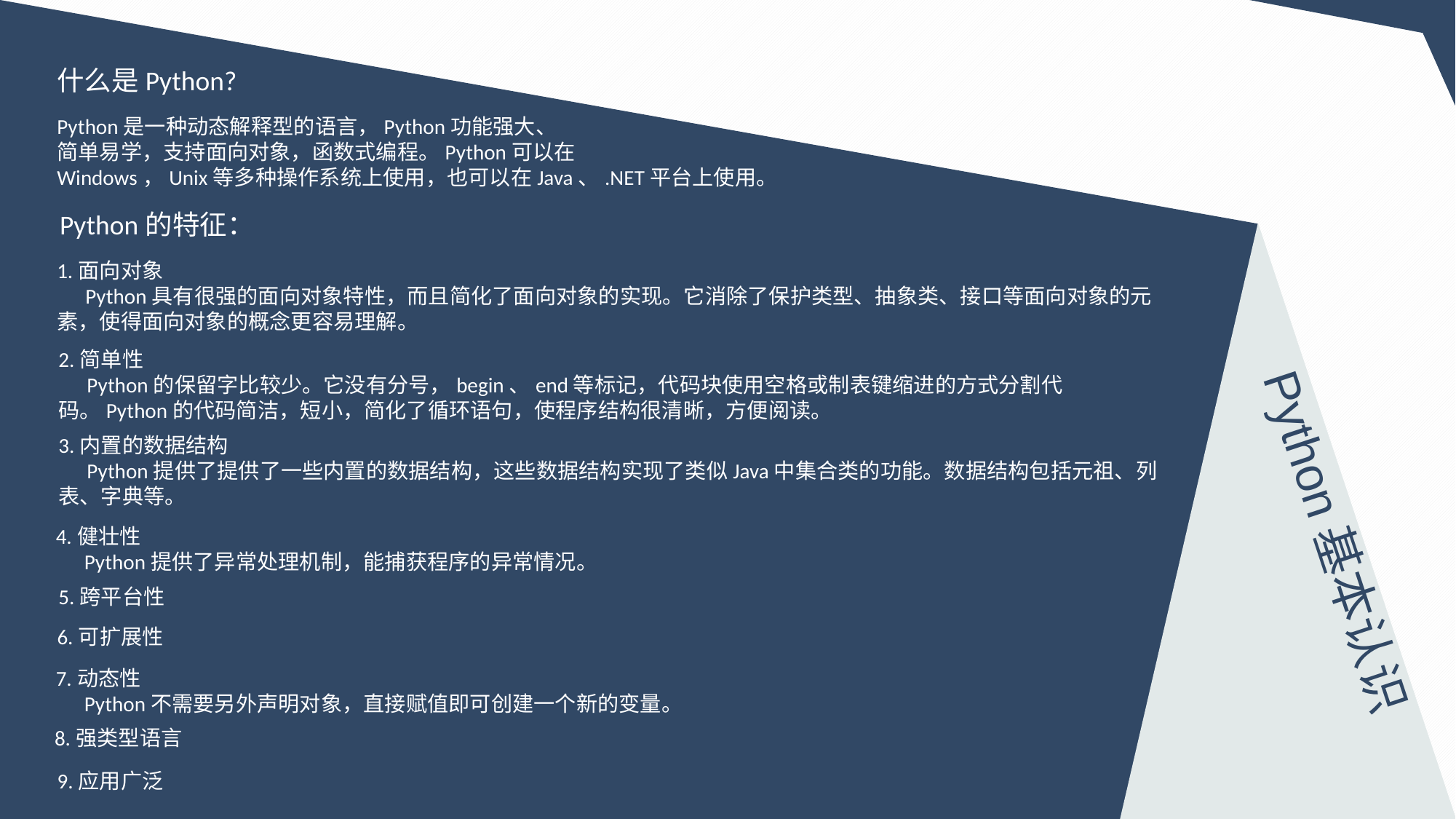

什么是Python?
Python是一种动态解释型的语言，Python功能强大、简单易学，支持面向对象，函数式编程。Python可以在
Windows，Unix等多种操作系统上使用，也可以在Java、.NET平台上使用。
Python的特征：

1.面向对象
      Python具有很强的面向对象特性，而且简化了面向对象的实现。它消除了保护类型、抽象类、接口等面向对象的元素，使得面向对象的概念更容易理解。

2.简单性
      Python的保留字比较少。它没有分号，begin、end等标记，代码块使用空格或制表键缩进的方式分割代码。Python的代码简洁，短小，简化了循环语句，使程序结构很清晰，方便阅读。
Python基本认识
3.内置的数据结构
      Python提供了提供了一些内置的数据结构，这些数据结构实现了类似Java中集合类的功能。数据结构包括元祖、列表、字典等。
4.健壮性
      Python提供了异常处理机制，能捕获程序的异常情况。
5.跨平台性
6.可扩展性
7.动态性
      Python不需要另外声明对象，直接赋值即可创建一个新的变量。
8.强类型语言
9.应用广泛